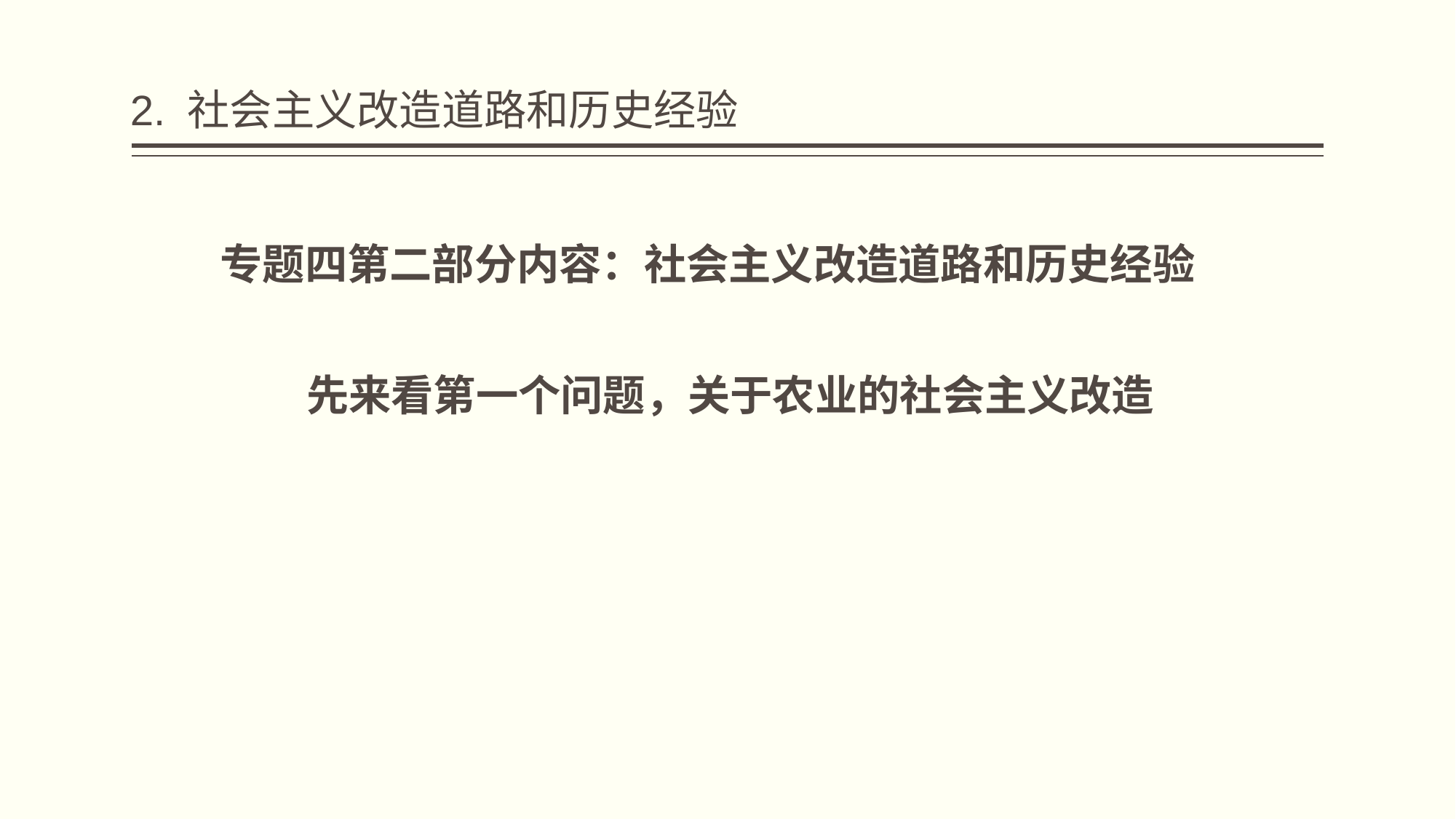

# 2. 社会主义改造道路和历史经验
专题四第二部分内容：社会主义改造道路和历史经验
先来看第一个问题，关于农业的社会主义改造